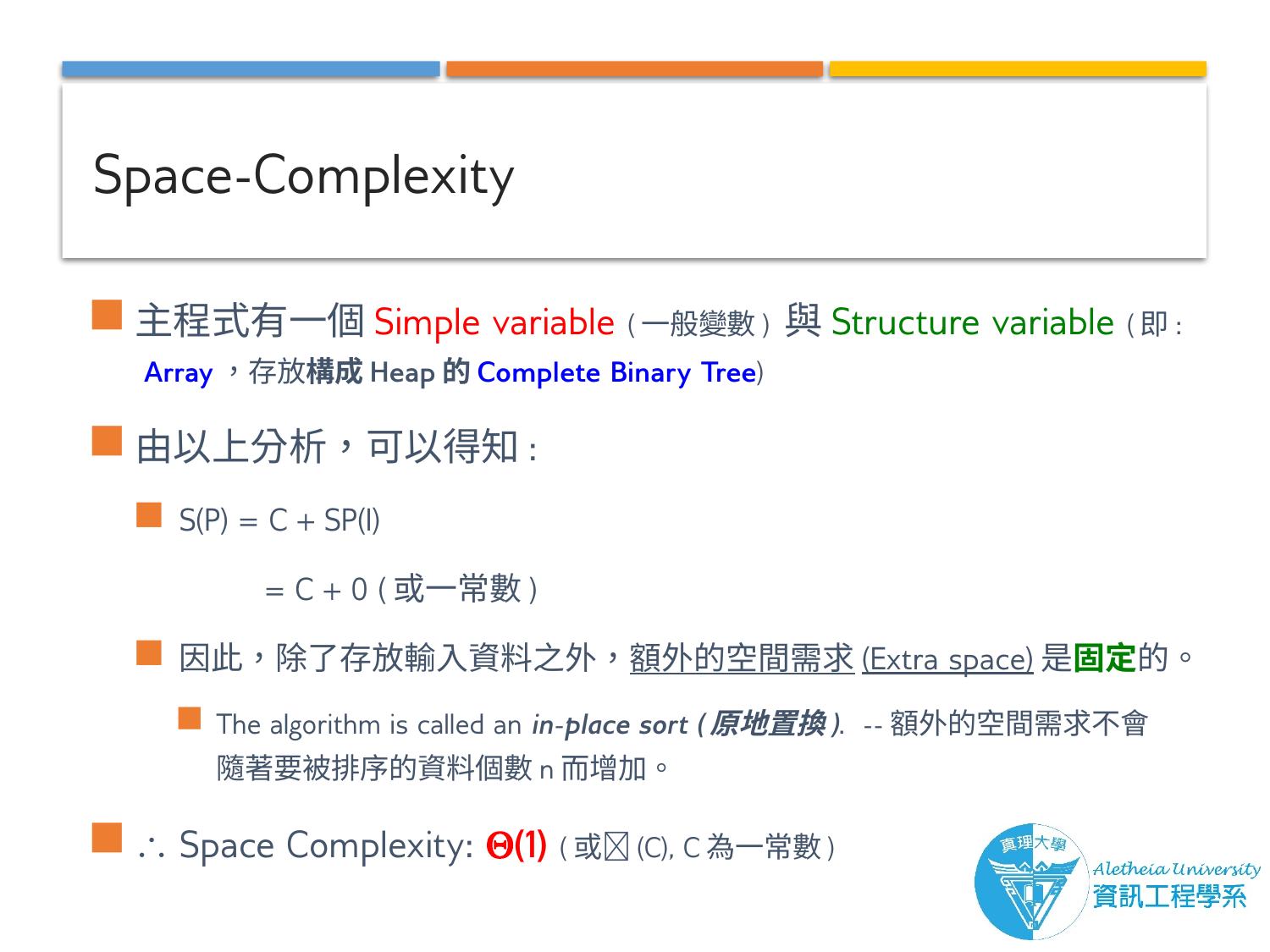

# Space-Complexity
主程式有一個Simple variable (一般變數) 與Structure variable (即: Array，存放構成Heap的Complete Binary Tree)
由以上分析，可以得知:
S(P) = C + SP(I)
             = C + 0 (或一常數)
因此，除了存放輸入資料之外，額外的空間需求(Extra space)是固定的。
The algorithm is called an in-place sort (原地置換).  --額外的空間需求不會隨著要被排序的資料個數n而增加。
∴ Space Complexity: Θ(1) (或Θ(C), C為一常數)